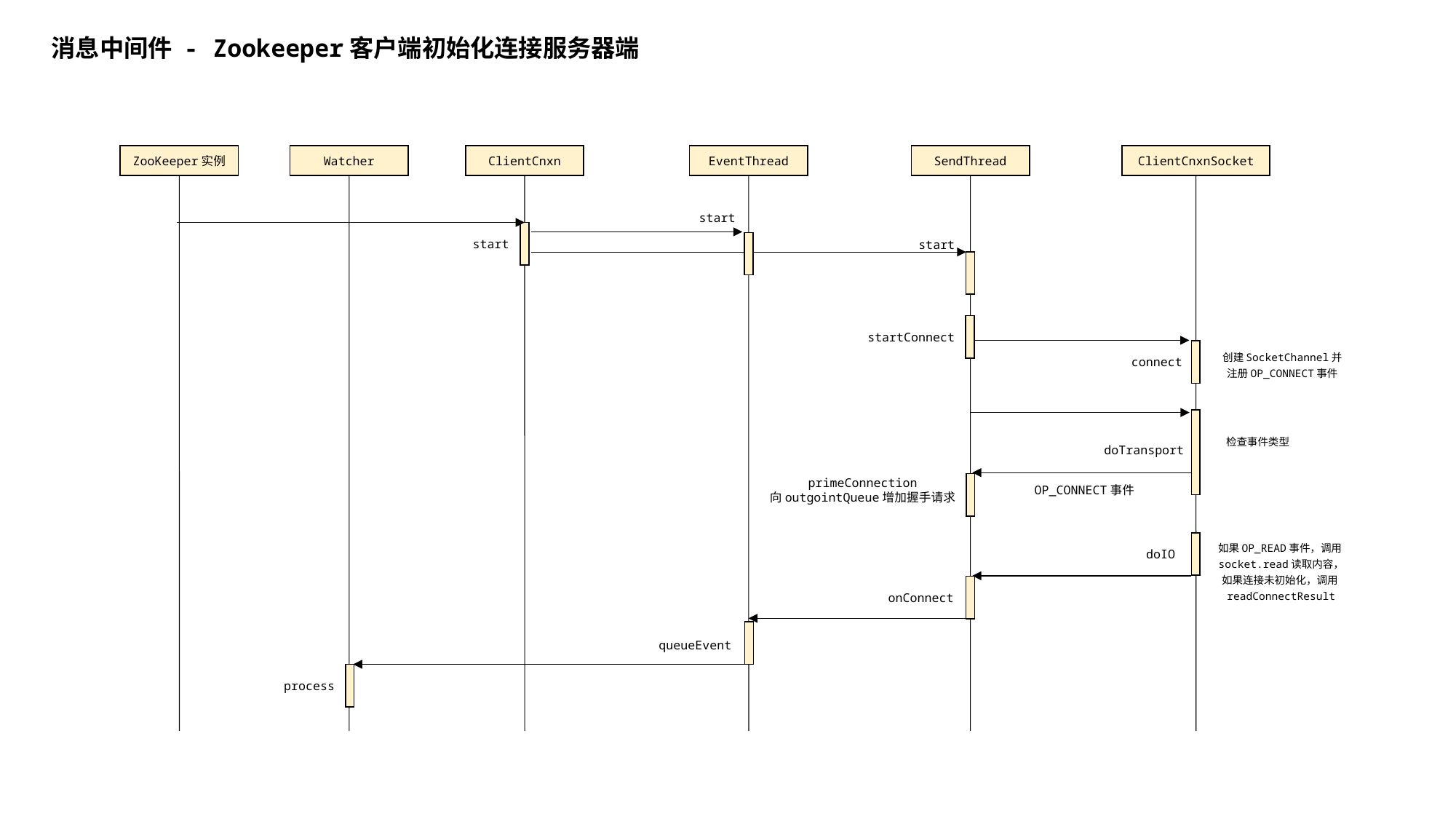

消息中间件 - Zookeeper客户端初始化连接服务器端
ZooKeeper实例
Watcher
ClientCnxn
EventThread
SendThread
ClientCnxnSocket
start

start
start

startConnect

创建SocketChannel并注册OP_CONNECT事件
connect

检查事件类型
doTransport
primeConnection
向outgointQueue增加握手请求

OP_CONNECT事件

如果OP_READ事件，调用socket.read读取内容，如果连接未初始化，调用readConnectResult
doIO

onConnect

queueEvent

process